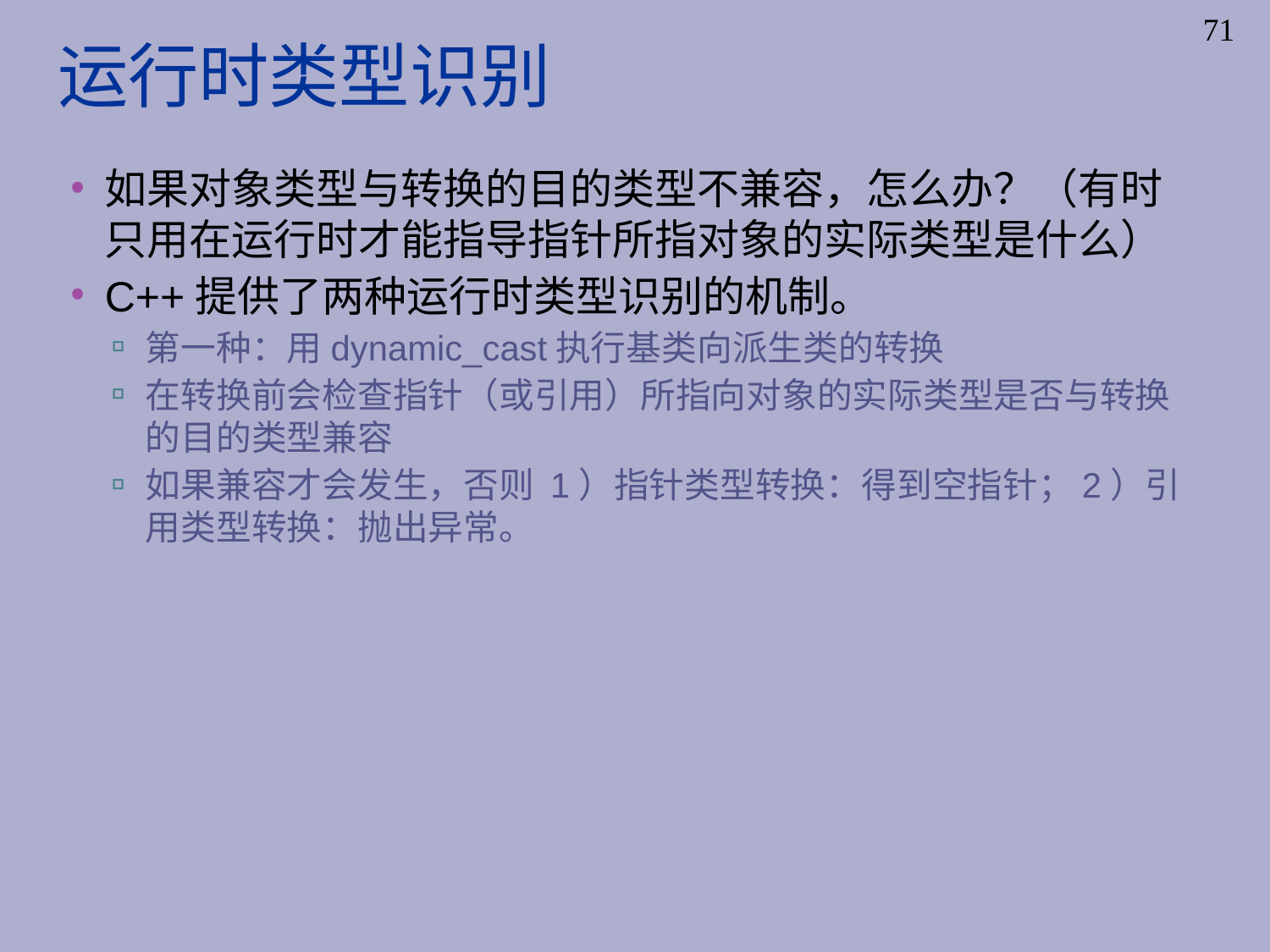

# 运行时类型识别
71
如果对象类型与转换的目的类型不兼容，怎么办？（有时只用在运行时才能指导指针所指对象的实际类型是什么）
C++提供了两种运行时类型识别的机制。
第一种：用dynamic_cast执行基类向派生类的转换
在转换前会检查指针（或引用）所指向对象的实际类型是否与转换的目的类型兼容
如果兼容才会发生，否则 1）指针类型转换：得到空指针；2）引用类型转换：抛出异常。